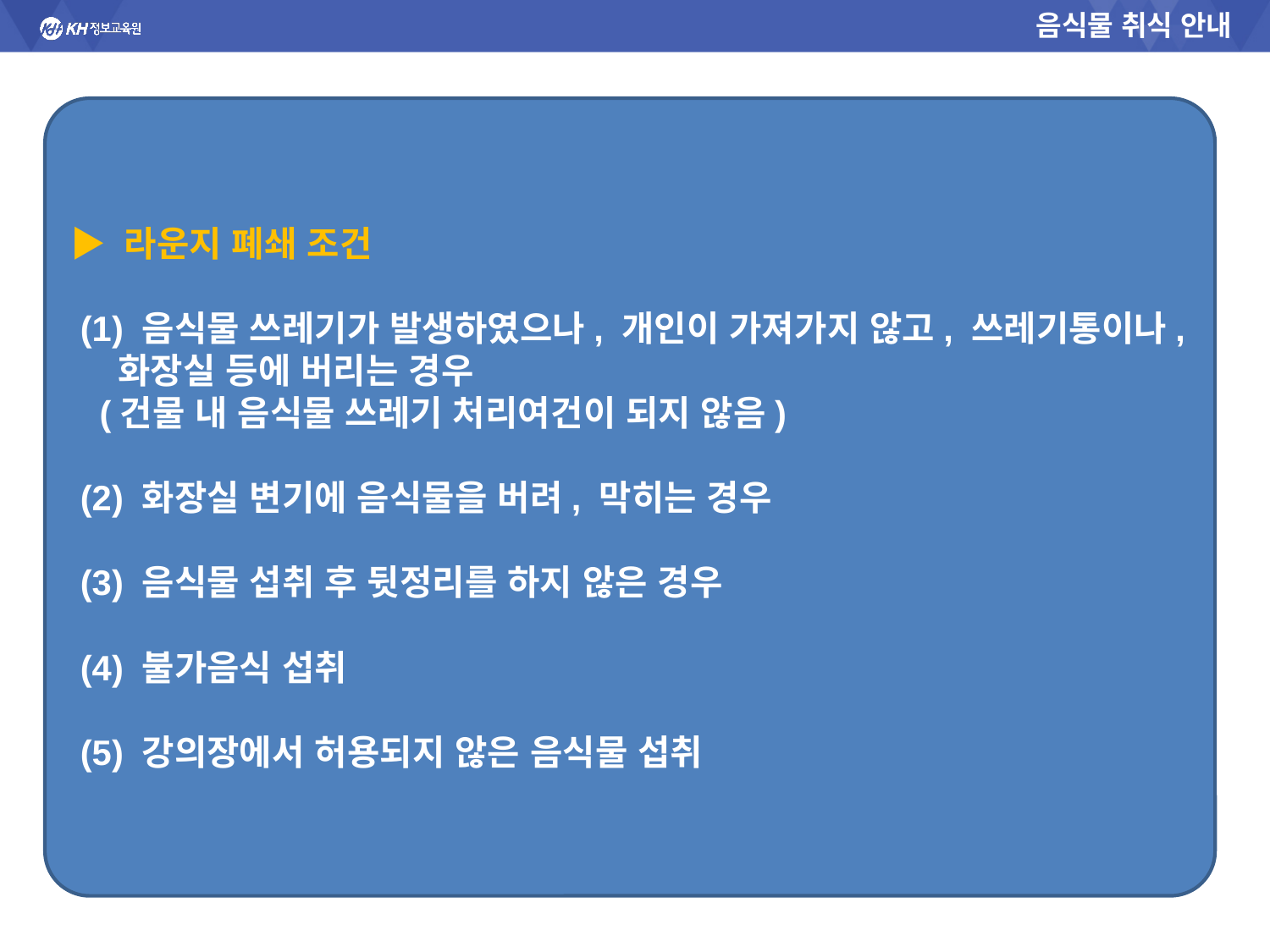

음식물 취식 안내
▶ 라운지 폐쇄 조건

 (1) 음식물 쓰레기가 발생하였으나, 개인이 가져가지 않고, 쓰레기통이나, 화장실 등에 버리는 경우
   (건물 내 음식물 쓰레기 처리여건이 되지 않음)

 (2) 화장실 변기에 음식물을 버려, 막히는 경우

 (3) 음식물 섭취 후 뒷정리를 하지 않은 경우

 (4) 불가음식 섭취

 (5) 강의장에서 허용되지 않은 음식물 섭취